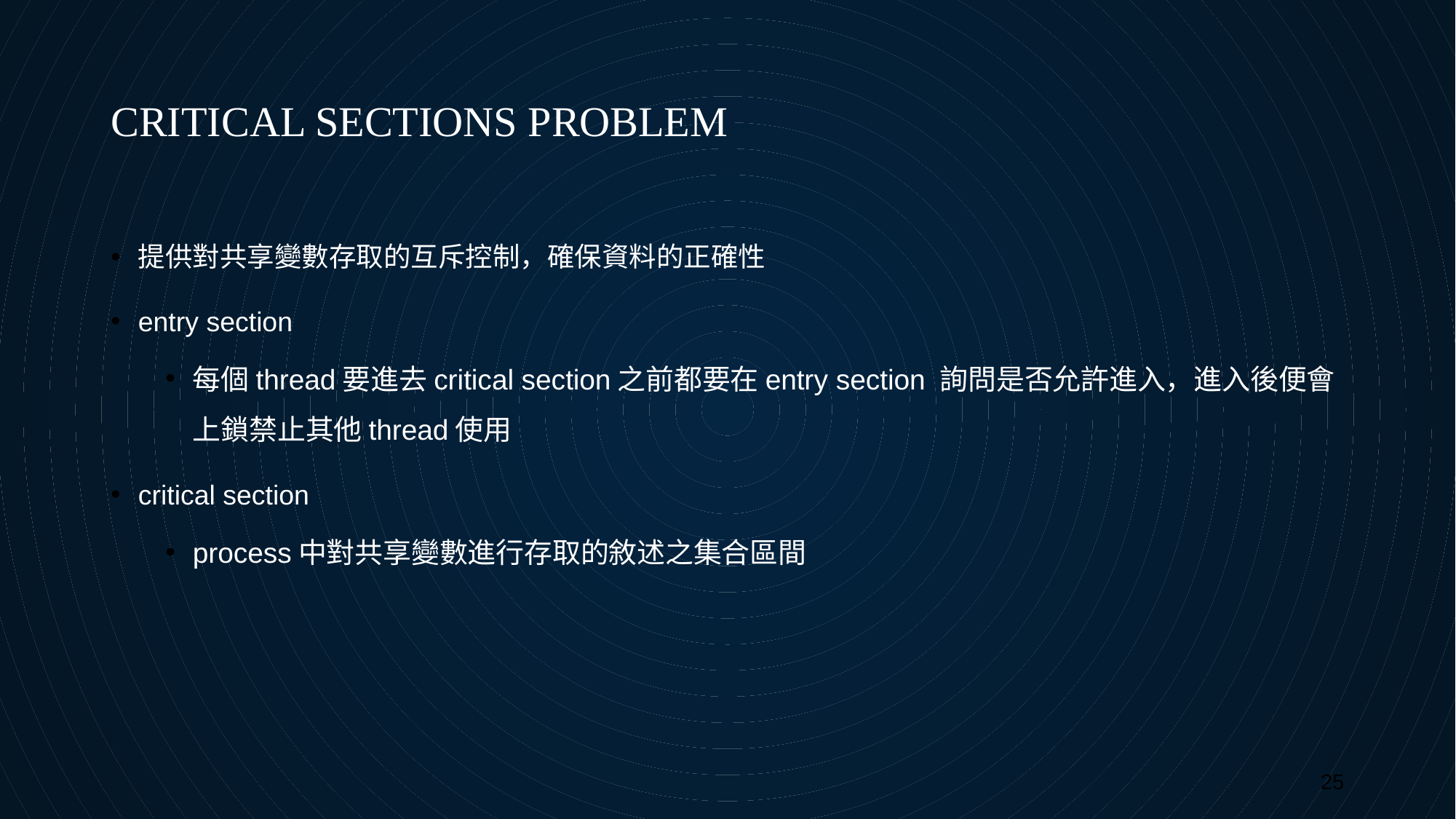

# CRITICAL SECTIONS PROBLEM
提供對共享變數存取的互斥控制，確保資料的正確性
entry section
每個thread要進去critical section之前都要在entry section 詢問是否允許進入，進入後便會上鎖禁止其他thread使用
critical section
process中對共享變數進行存取的敘述之集合區間
25